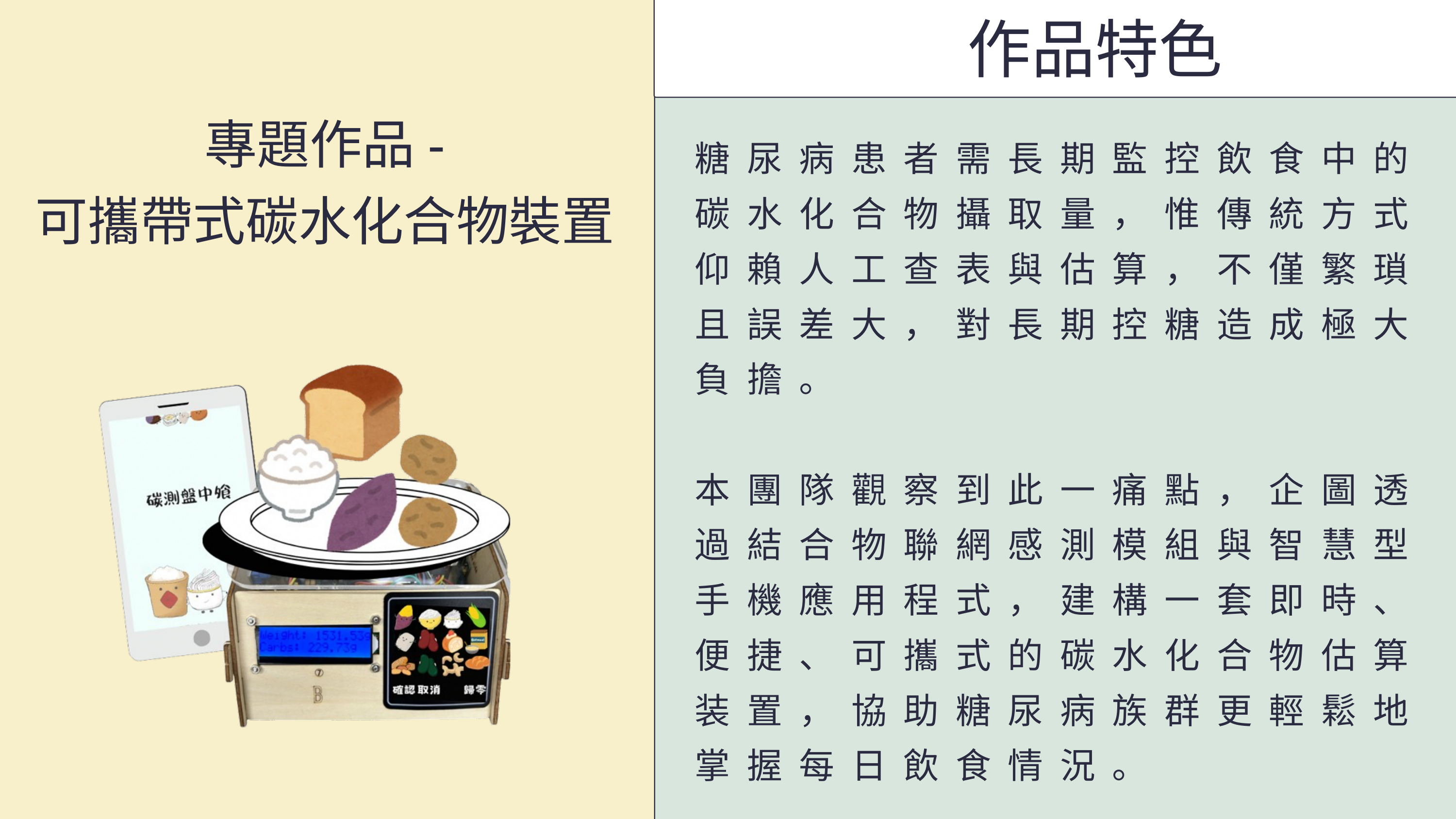

作品特色
專題作品-
可攜帶式碳水化合物裝置
糖尿病患者需長期監控飲食中的碳水化合物攝取量，惟傳統方式仰賴人工查表與估算，不僅繁瑣且誤差大，對長期控糖造成極大負擔。

本團隊觀察到此一痛點，企圖透過結合物聯網感測模組與智慧型手機應用程式，建構一套即時、便捷、可攜式的碳水化合物估算装置，協助糖尿病族群更輕鬆地掌握每日飲食情況。